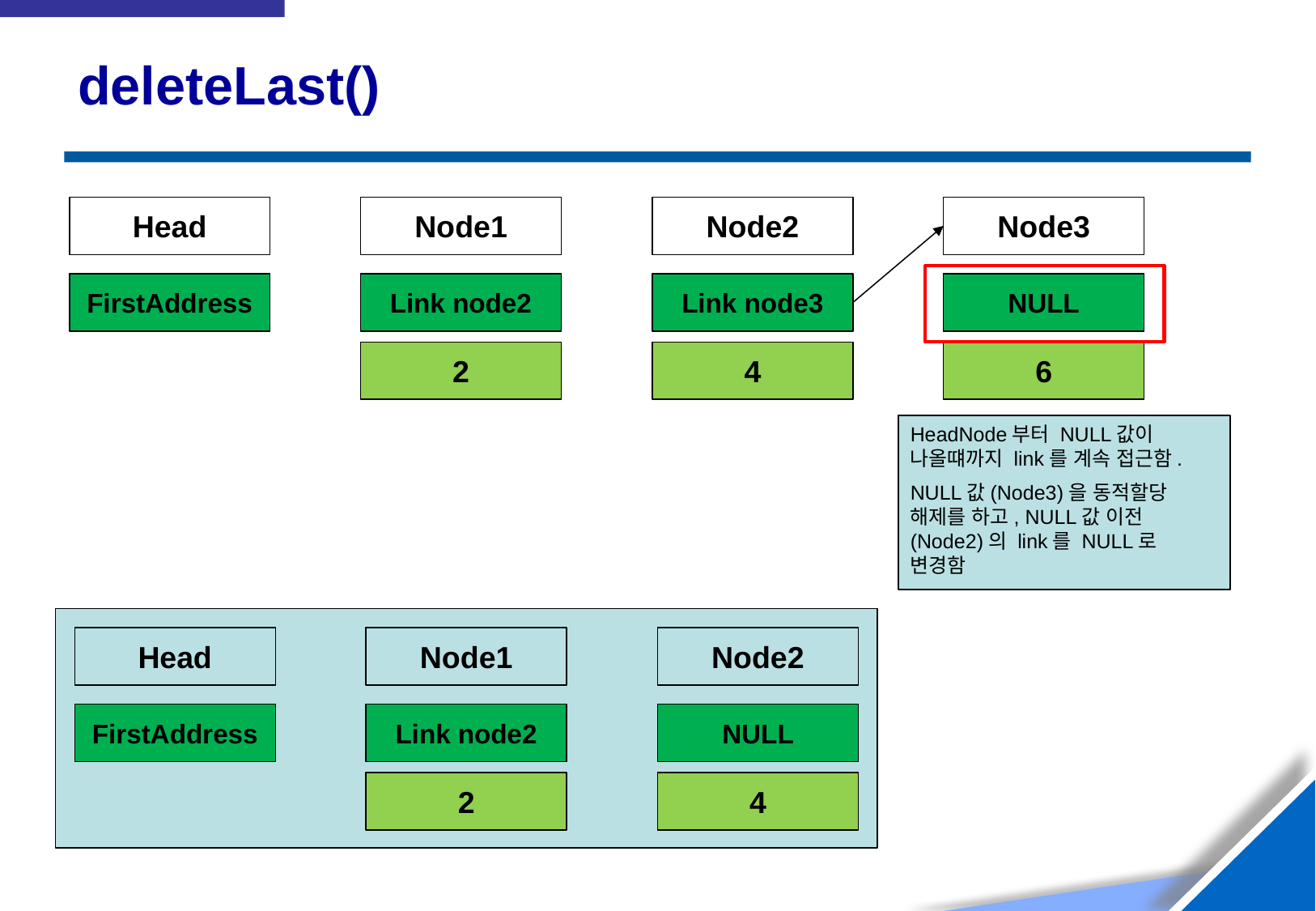

# deleteLast()
Head
Node1
Node2
Node3

FirstAddress
Link node2
Link node3
NULL
2
4
6
HeadNode부터 NULL값이 나올떄까지 link를 계속 접근함.
NULL값(Node3)을 동적할당 해제를 하고, NULL값 이전(Node2)의 link를 NULL로 변경함

Head
Node1
Node2
FirstAddress
Link node2
NULL
2
4